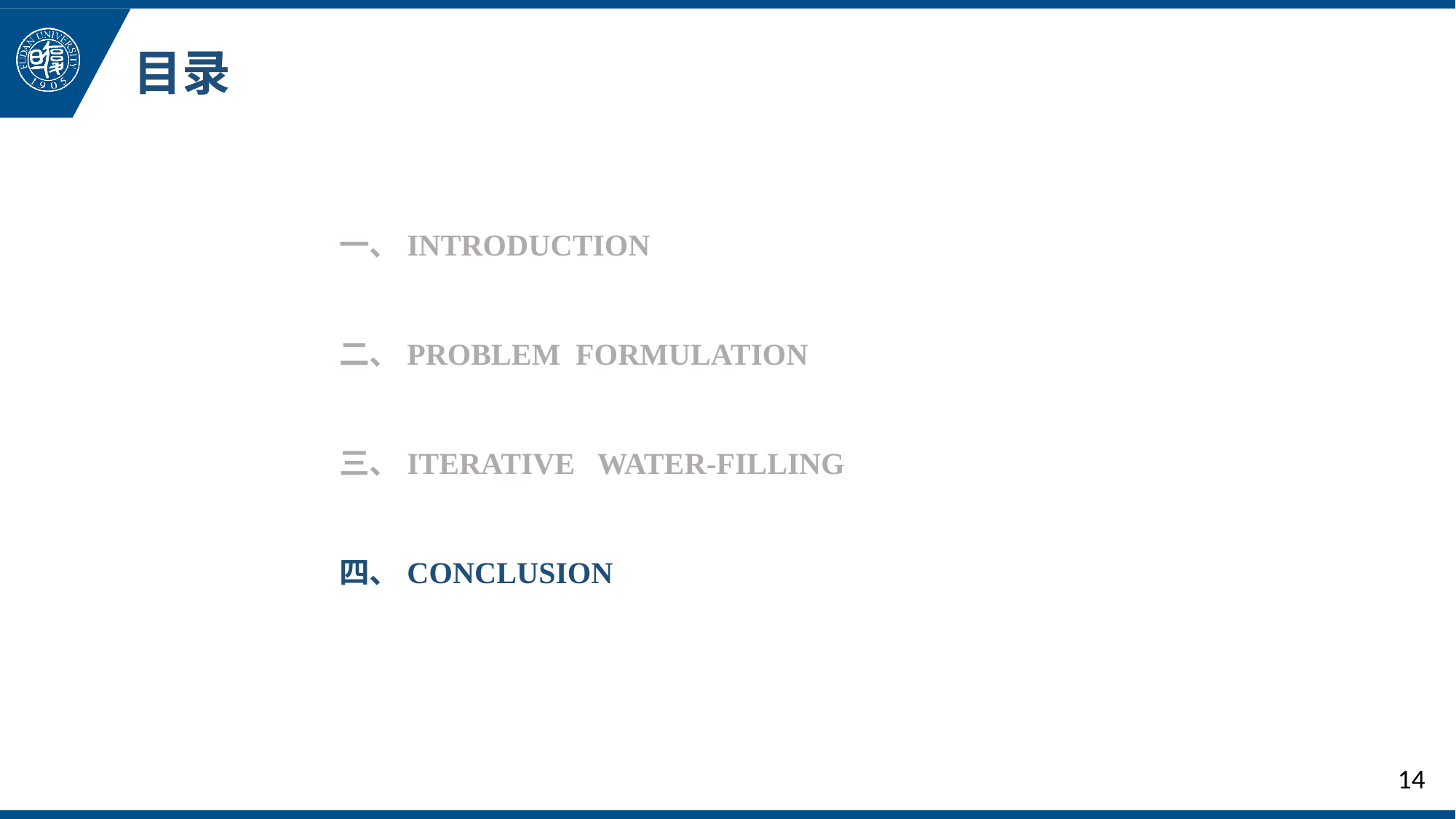

目录
一、INTRODUCTION

二、PROBLEM  FORMULATION

三、ITERATIVE   WATER-FILLING

四、CONCLUSION